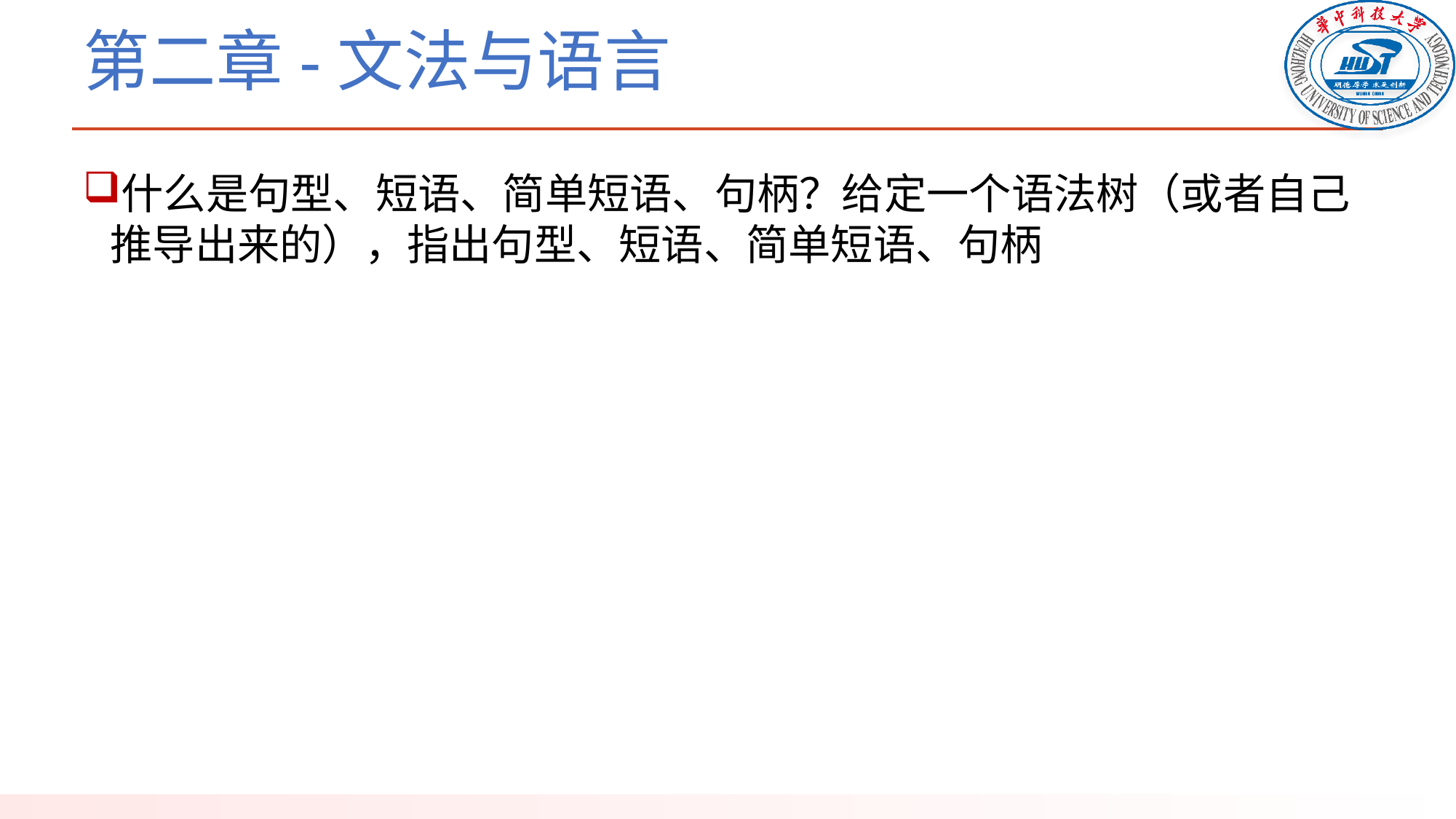

# 第二章-文法与语言
什么是句型、短语、简单短语、句柄？给定一个语法树（或者自己推导出来的），指出句型、短语、简单短语、句柄